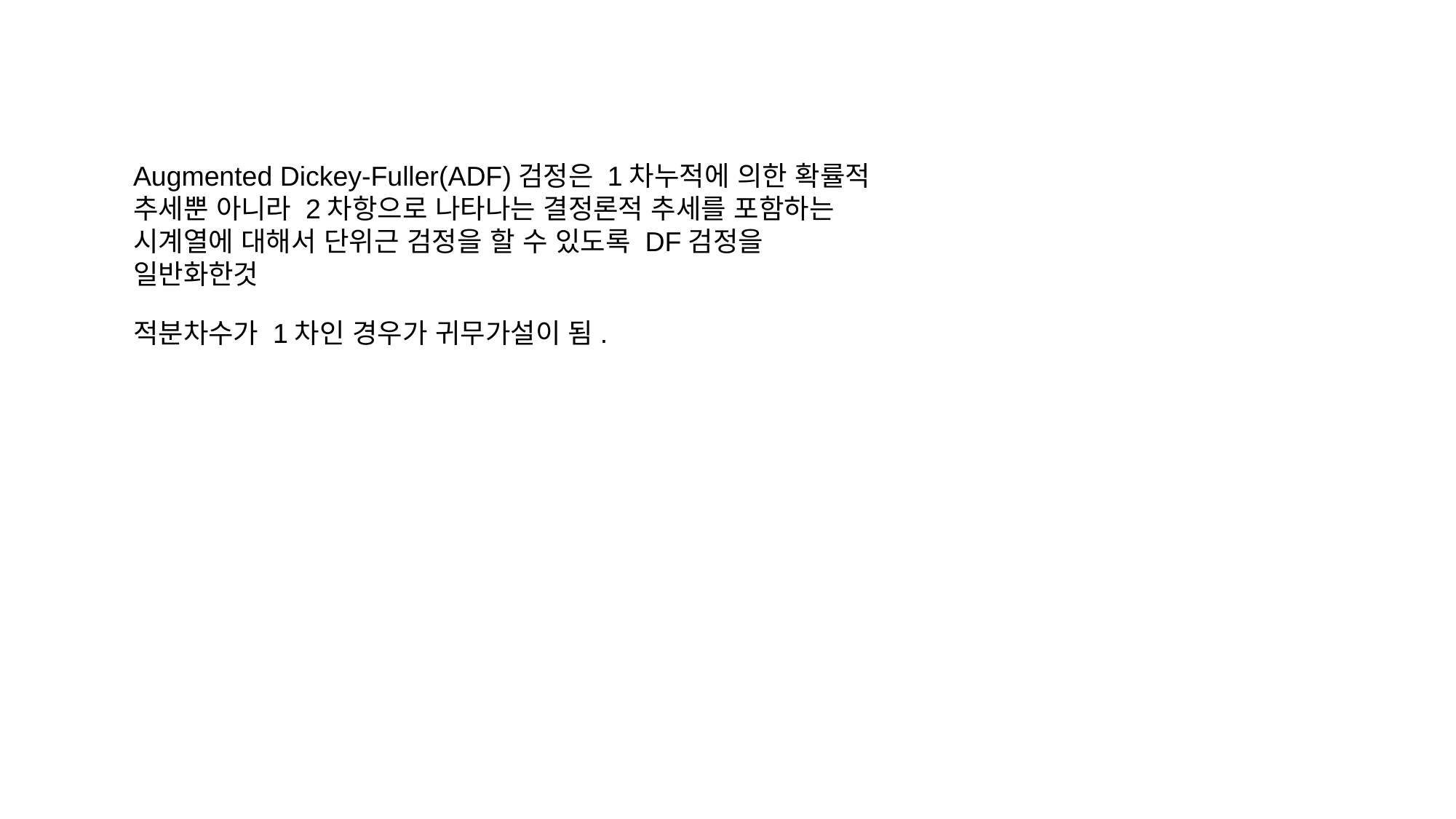

Augmented Dickey-Fuller(ADF)검정은 1차누적에 의한 확률적 추세뿐 아니라 2차항으로 나타나는 결정론적 추세를 포함하는 시계열에 대해서 단위근 검정을 할 수 있도록 DF검정을 일반화한것
적분차수가 1차인 경우가 귀무가설이 됨.